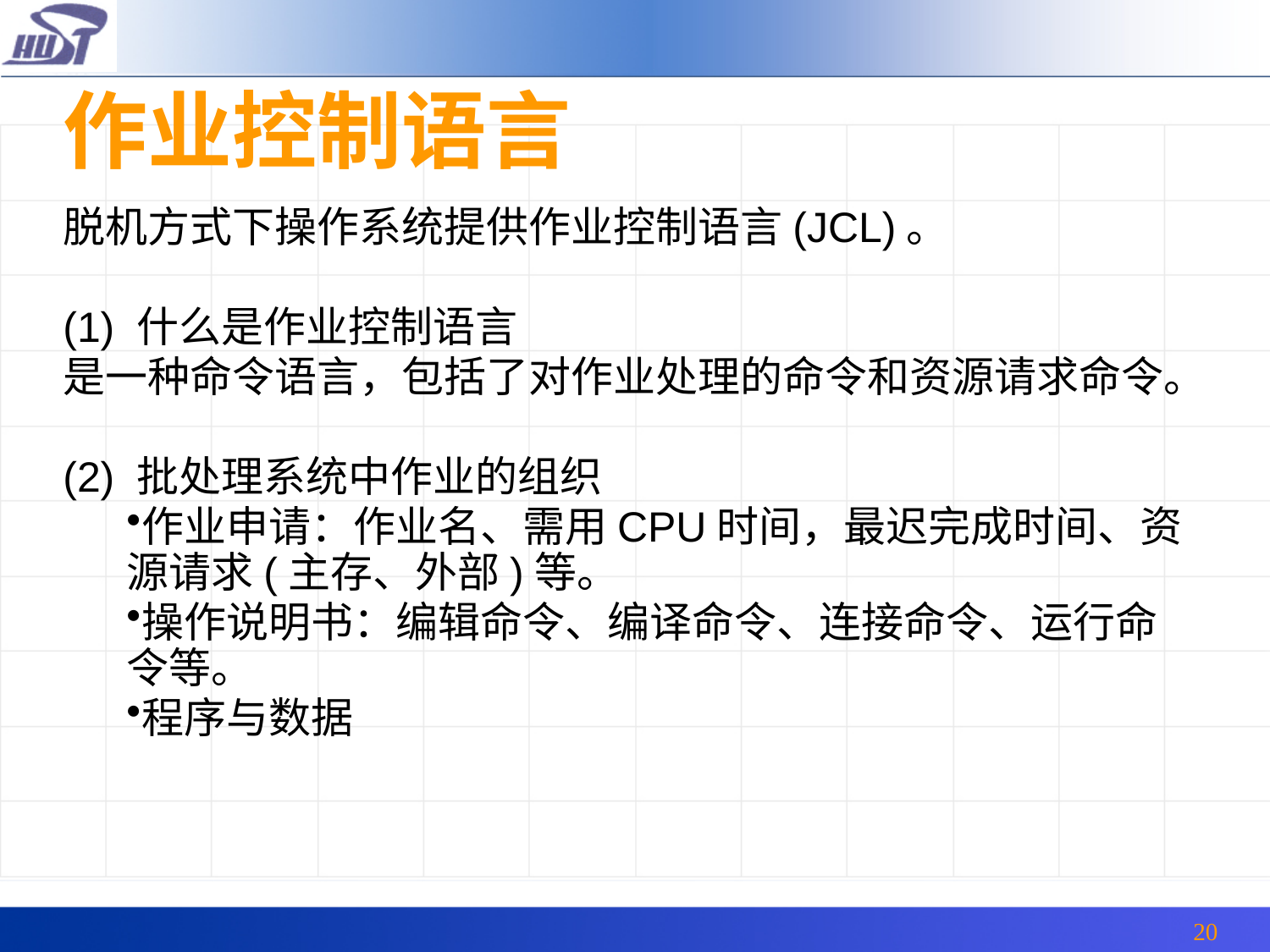

# 作业控制语言
脱机方式下操作系统提供作业控制语言(JCL)。

(1) 什么是作业控制语言
是一种命令语言，包括了对作业处理的命令和资源请求命令。

(2) 批处理系统中作业的组织
作业申请：作业名、需用CPU时间，最迟完成时间、资源请求(主存、外部)等。
操作说明书：编辑命令、编译命令、连接命令、运行命令等。
程序与数据
20